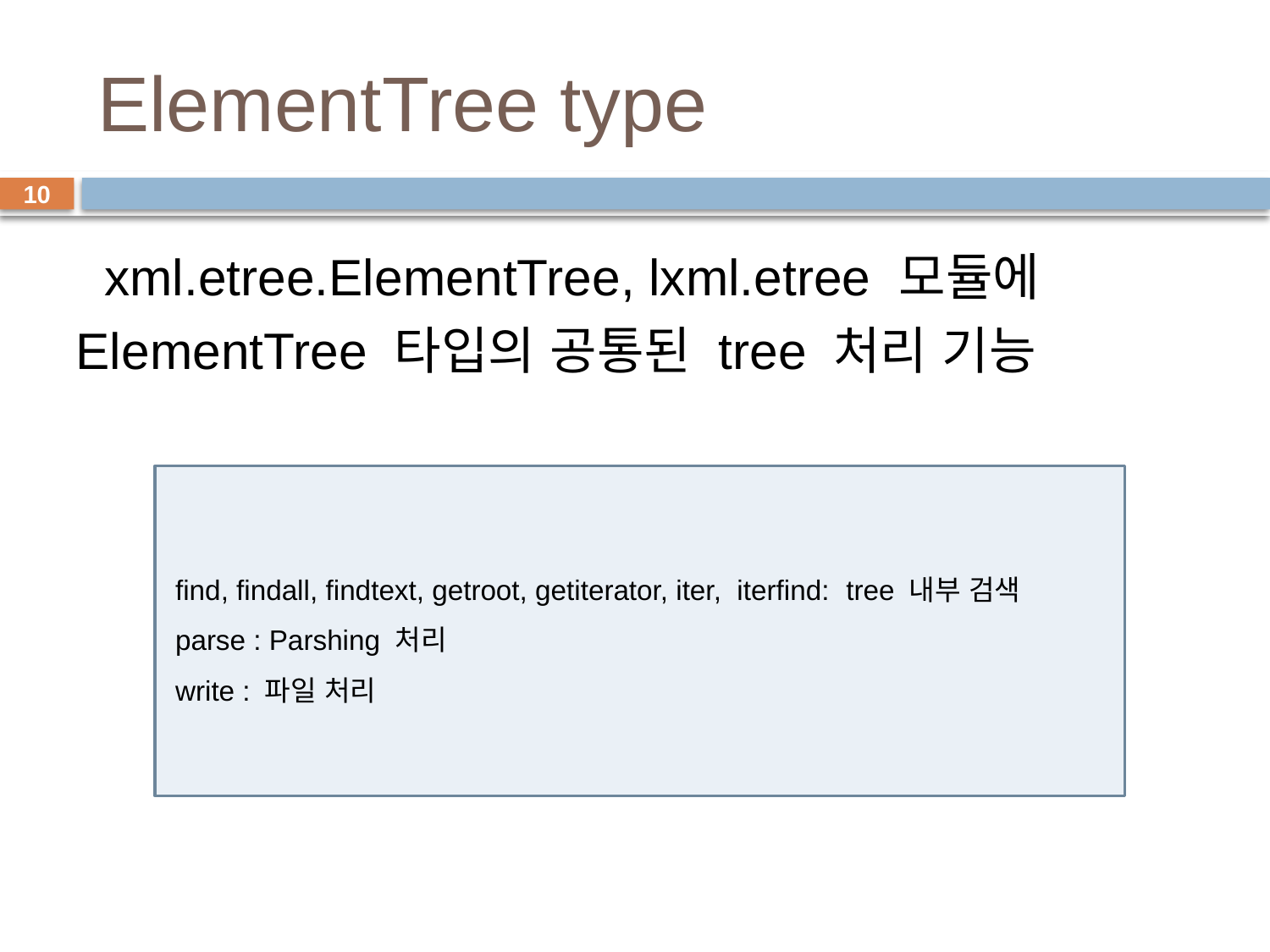

# ElementTree type
10
  xml.etree.ElementTree, lxml.etree 모듈에 ElementTree 타입의 공통된 tree 처리 기능
 find, findall, findtext, getroot, getiterator, iter,  iterfind:  tree 내부 검색
 parse : Parshing 처리
 write : 파일 처리